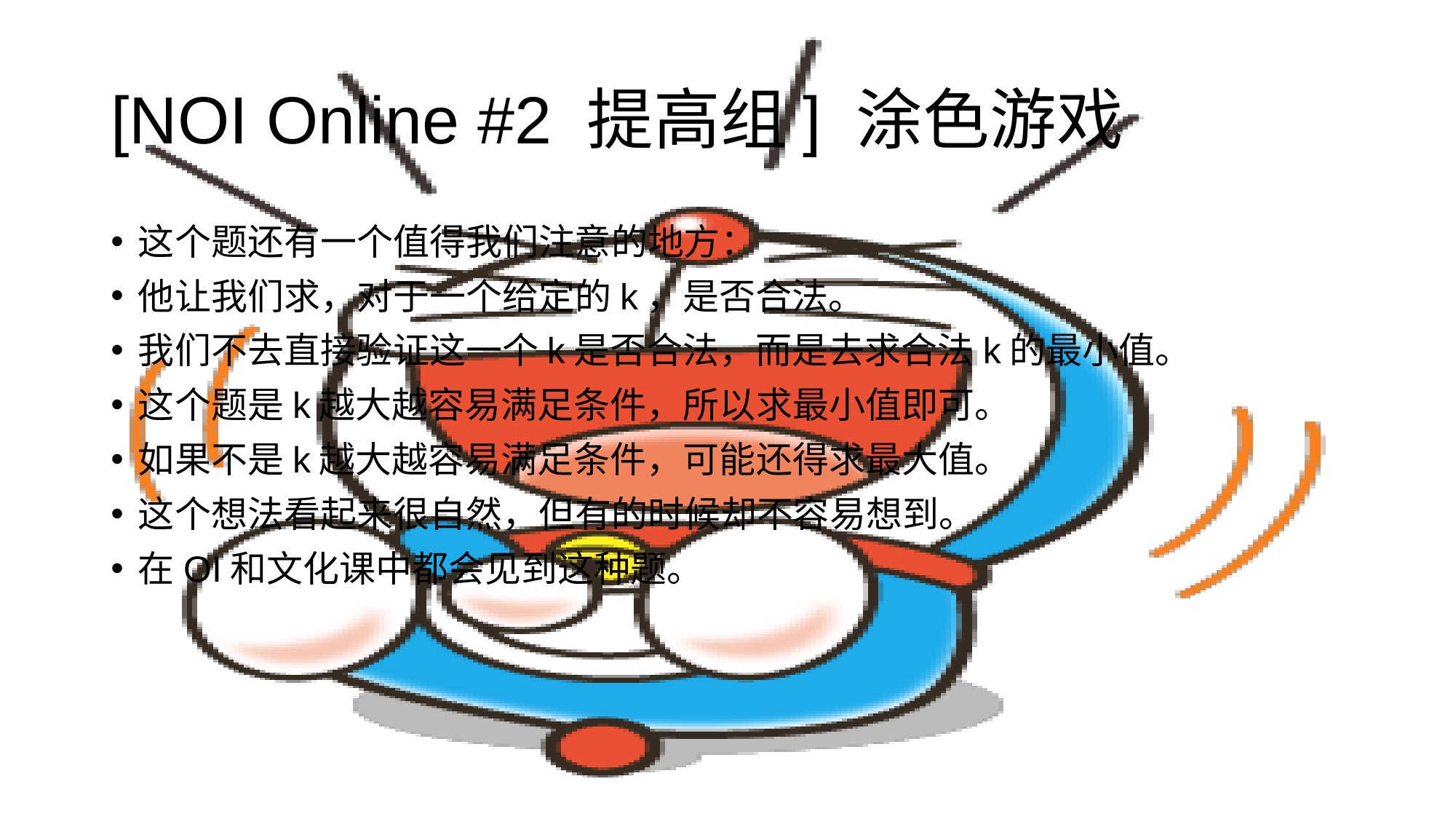

# [NOI Online #2 提高组] 涂色游戏
这个题还有一个值得我们注意的地方：
他让我们求，对于一个给定的k，是否合法。
我们不去直接验证这一个k是否合法，而是去求合法k的最小值。
这个题是k越大越容易满足条件，所以求最小值即可。
如果不是k越大越容易满足条件，可能还得求最大值。
这个想法看起来很自然，但有的时候却不容易想到。
在OI和文化课中都会见到这种题。